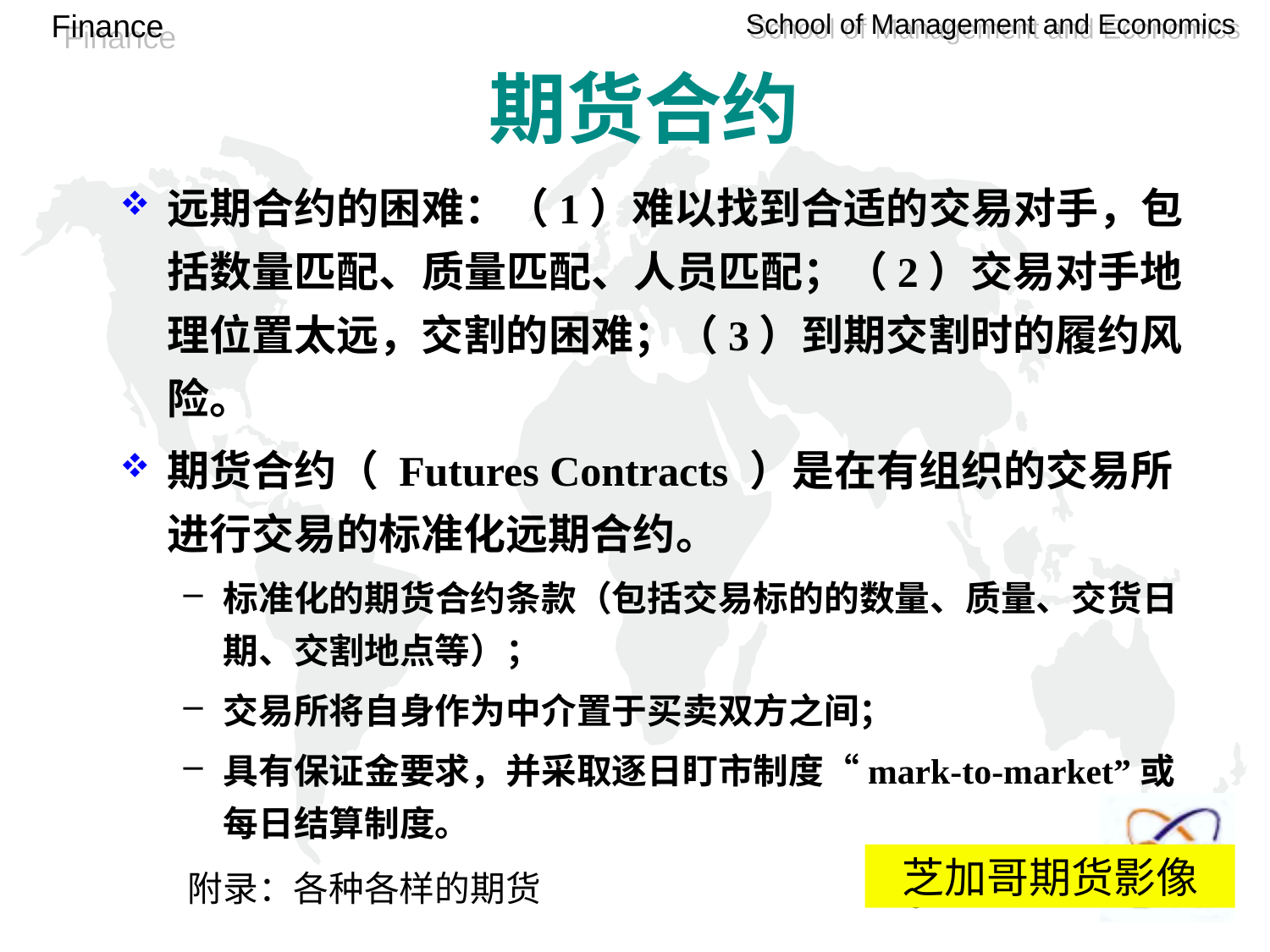

# 期货合约
远期合约的困难：（1）难以找到合适的交易对手，包括数量匹配、质量匹配、人员匹配；（2）交易对手地理位置太远，交割的困难；（3）到期交割时的履约风险。
期货合约（ Futures Contracts ）是在有组织的交易所进行交易的标准化远期合约。
标准化的期货合约条款（包括交易标的的数量、质量、交货日期、交割地点等）；
交易所将自身作为中介置于买卖双方之间；
具有保证金要求，并采取逐日盯市制度“mark-to-market”或每日结算制度。
芝加哥期货影像
附录：各种各样的期货